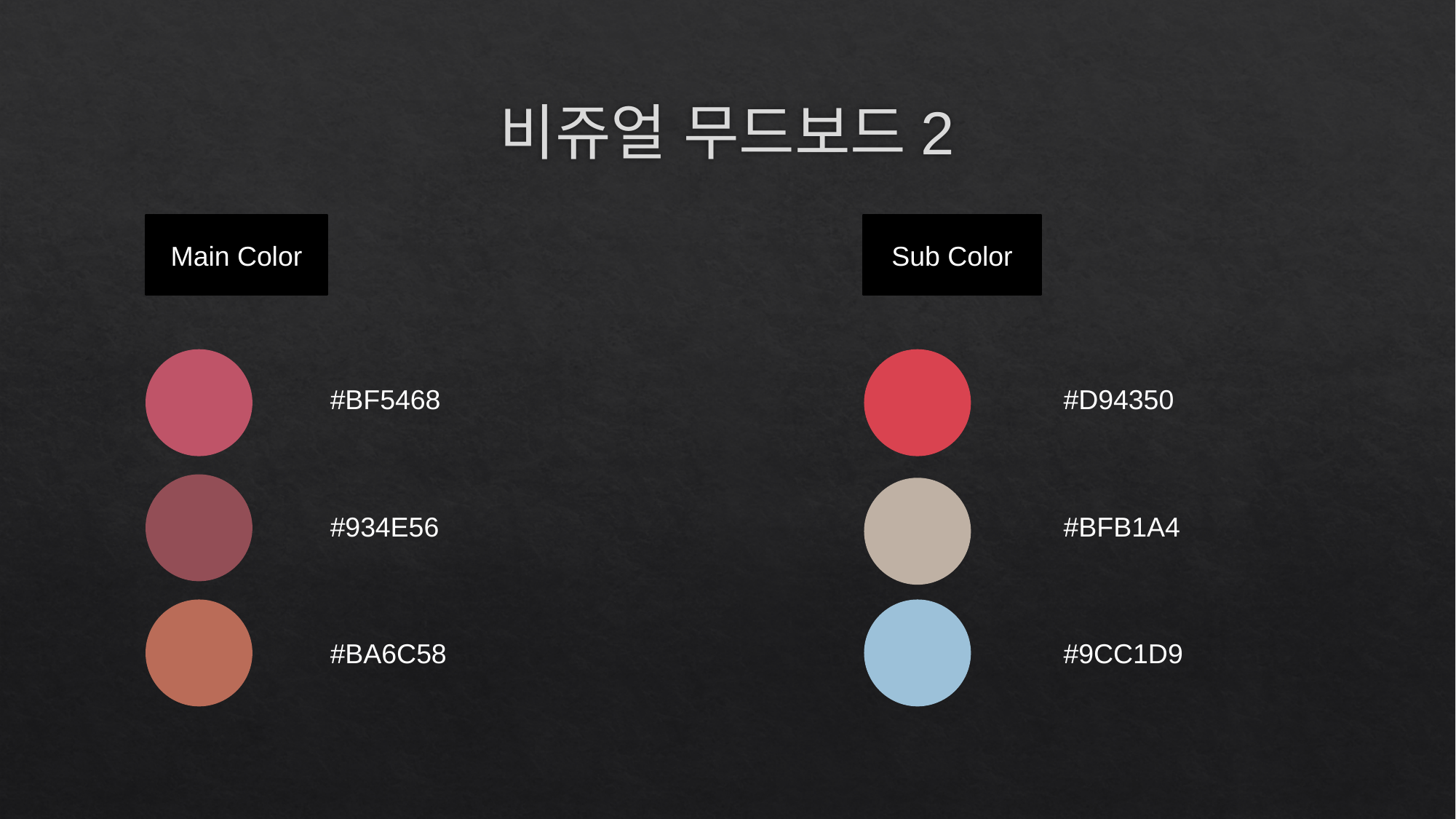

# 비쥬얼 무드보드2
Main Color
Sub Color

#BF5468
#D94350

#BFB1A4
#934E56

#BA6C58
#9CC1D9